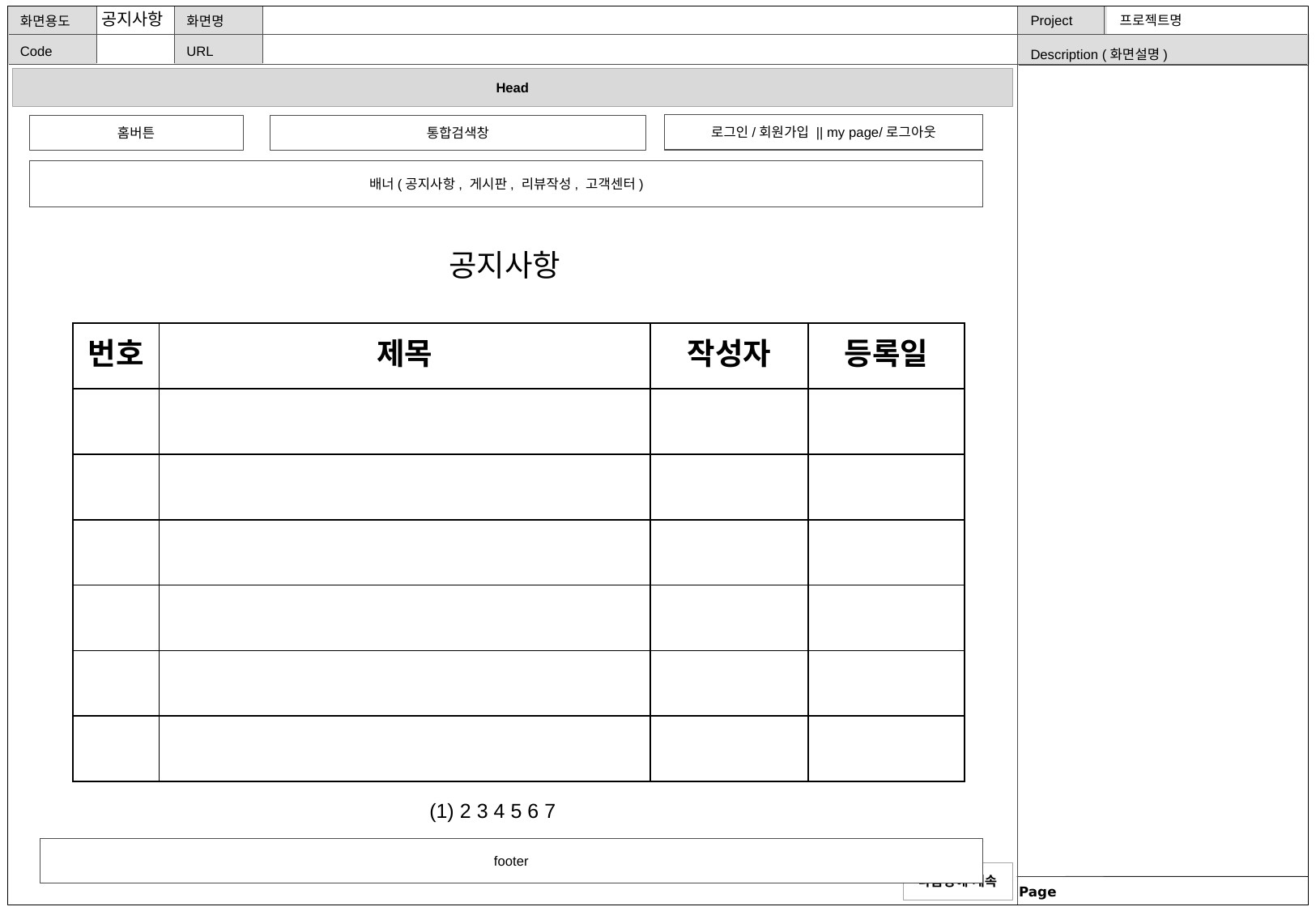

공지사항
로그인/회원가입 || my page/로그아웃
홈버튼
통합검색창
로그인/회원가입
배너(공지사항, 게시판, 리뷰작성, 고객센터)
배너(리뷰작성, 공지사항(게시판), 동행구하기
공지사항
| 번호 | 제목 | 작성자 | 등록일 |
| --- | --- | --- | --- |
|  |  |  |  |
|  |  |  |  |
|  |  |  |  |
|  |  |  |  |
|  |  |  |  |
|  |  |  |  |
(1) 2 3 4 5 6 7
footer